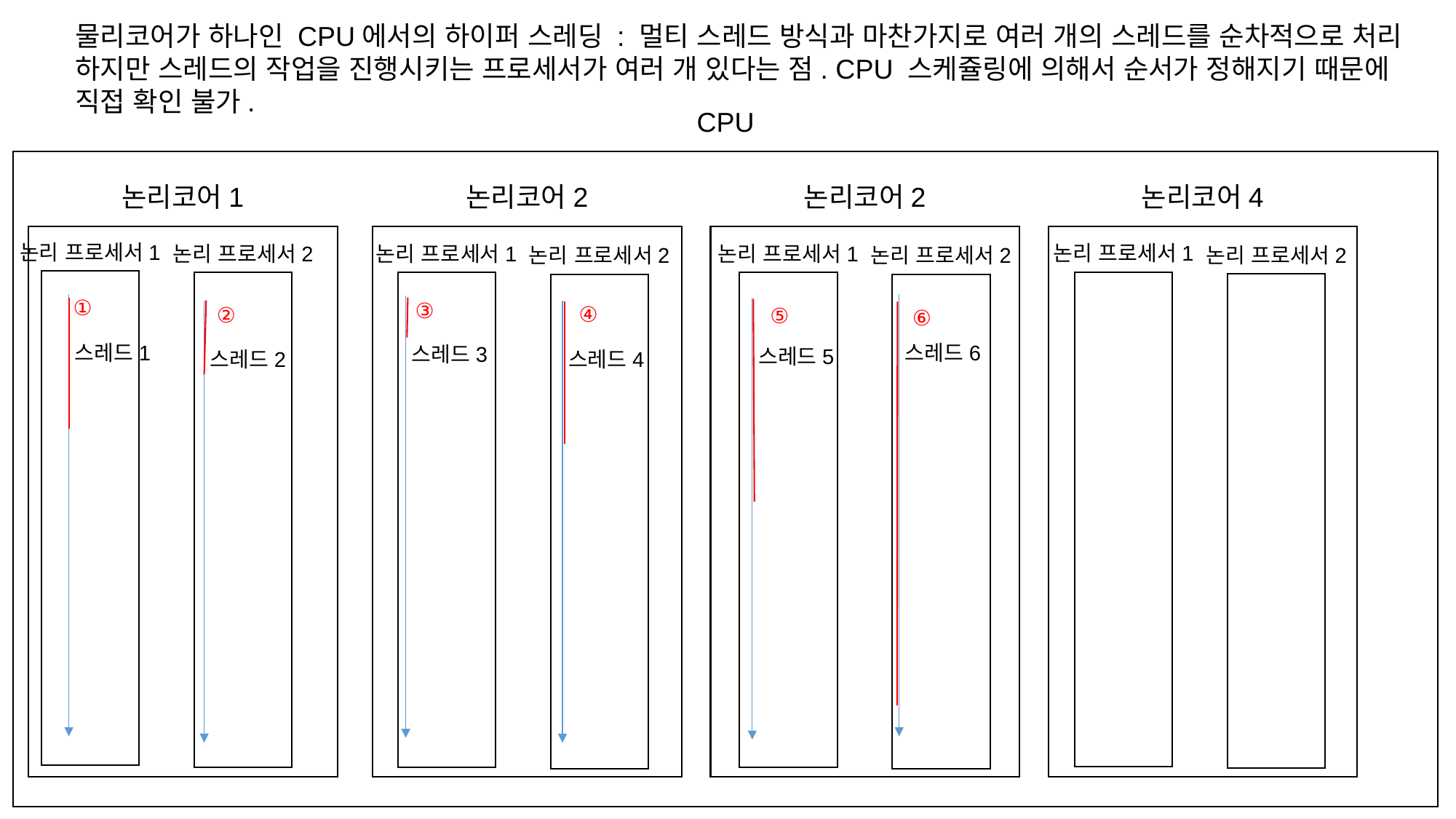

물리코어가 하나인 CPU에서의 하이퍼 스레딩 : 멀티 스레드 방식과 마찬가지로 여러 개의 스레드를 순차적으로 처리
하지만 스레드의 작업을 진행시키는 프로세서가 여러 개 있다는 점. CPU 스케쥴링에 의해서 순서가 정해지기 때문에
직접 확인 불가.
CPU

논리코어1
논리코어2
논리코어2
논리코어4

논리 프로세서1
논리 프로세서1
논리 프로세서2
논리 프로세서1
논리 프로세서1
논리 프로세서2
논리 프로세서2
논리 프로세서2

①
③
④
②
⑤
⑥
스레드1
스레드6
스레드3
스레드5
스레드2
스레드4